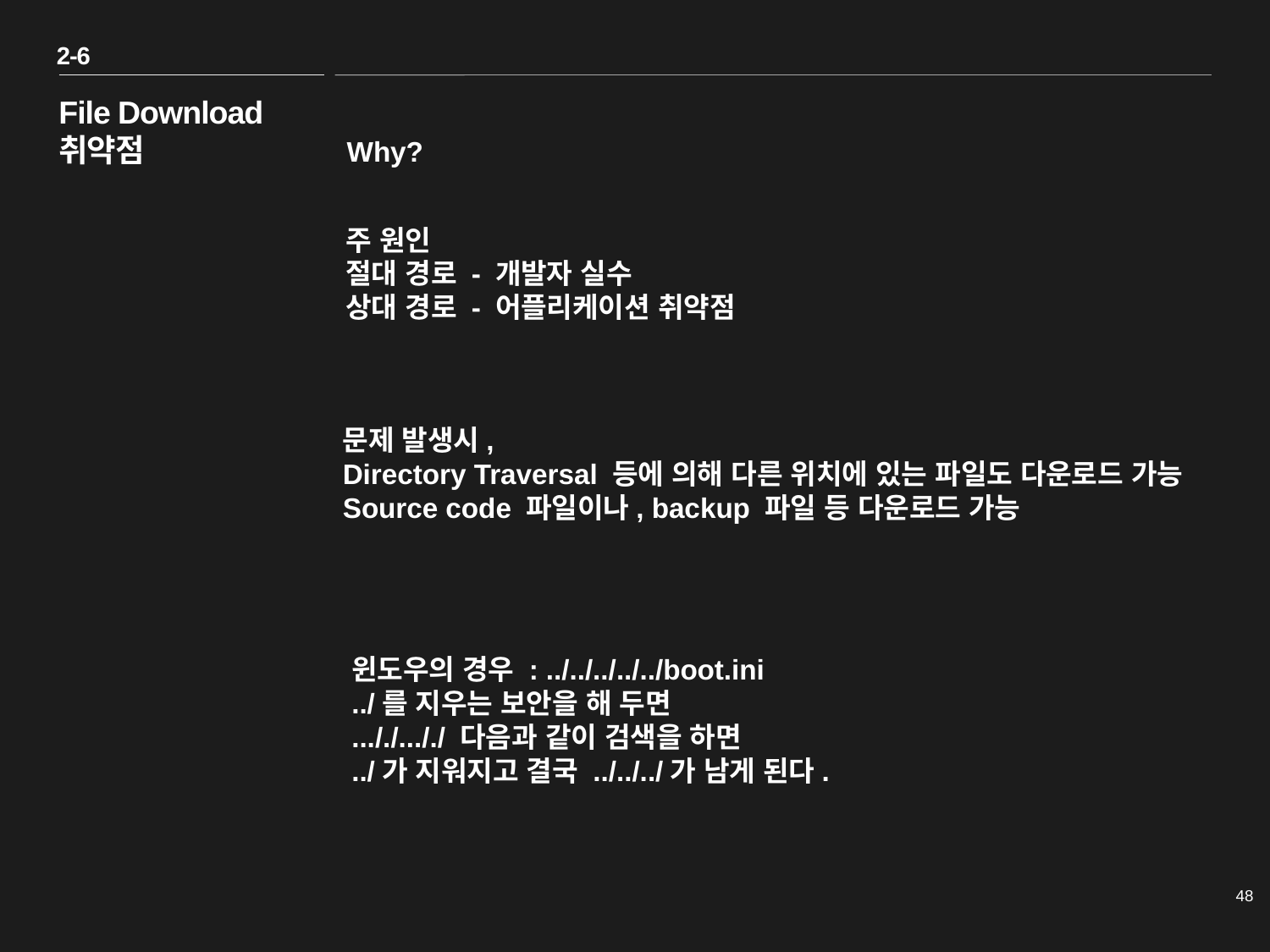

2-6
# File Download 취약점
Why?
주 원인
절대 경로 - 개발자 실수
상대 경로 - 어플리케이션 취약점
문제 발생시,
Directory Traversal 등에 의해 다른 위치에 있는 파일도 다운로드 가능
Source code 파일이나, backup 파일 등 다운로드 가능
윈도우의 경우 : ../../../../../boot.ini
../를 지우는 보안을 해 두면
..././..././ 다음과 같이 검색을 하면
../가 지워지고 결국 ../../../가 남게 된다.
48